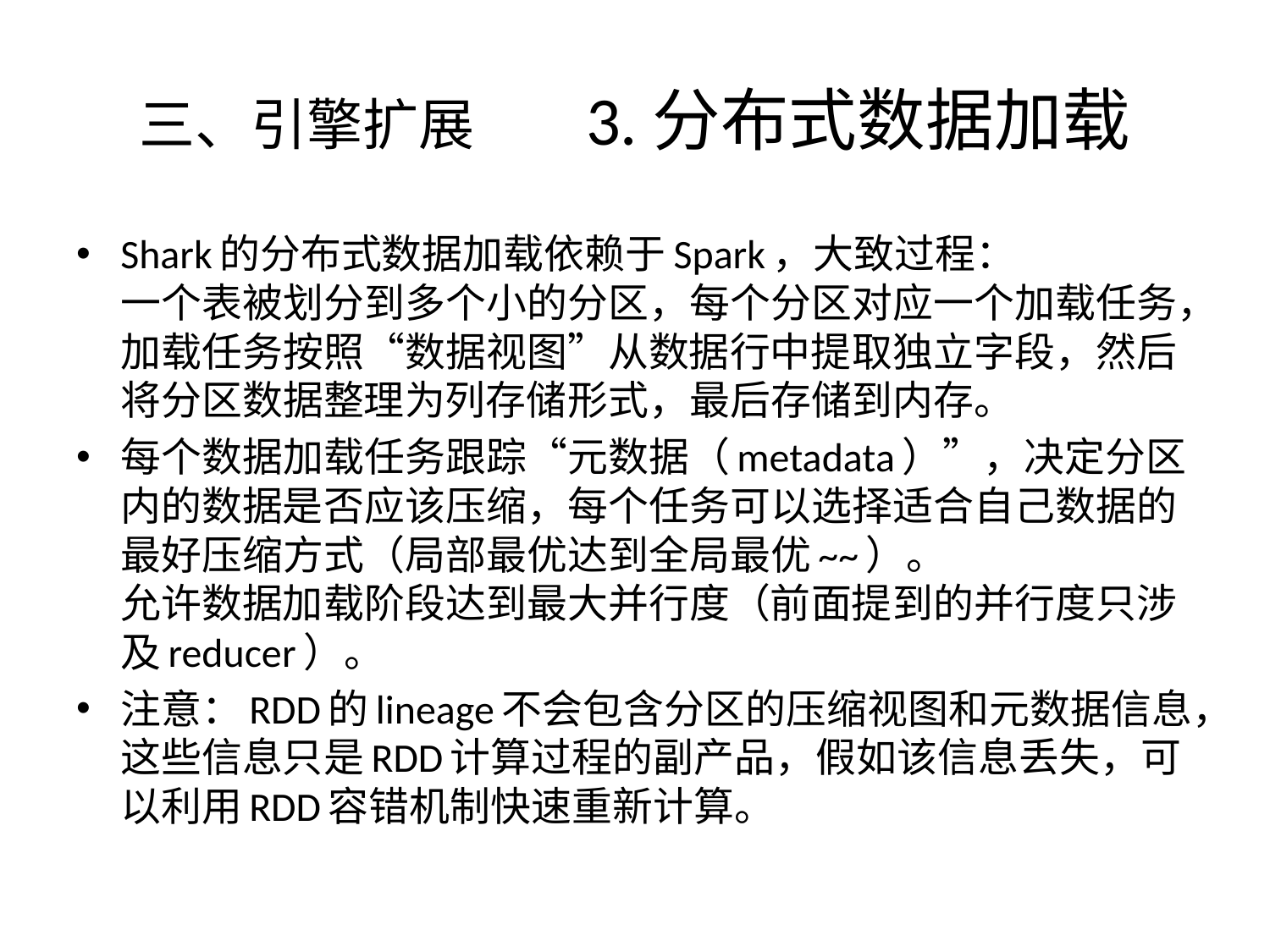

# 三、引擎扩展		3.分布式数据加载
Shark的分布式数据加载依赖于Spark，大致过程：
一个表被划分到多个小的分区，每个分区对应一个加载任务，加载任务按照“数据视图”从数据行中提取独立字段，然后将分区数据整理为列存储形式，最后存储到内存。
每个数据加载任务跟踪“元数据（metadata）”，决定分区内的数据是否应该压缩，每个任务可以选择适合自己数据的最好压缩方式（局部最优达到全局最优~~）。
允许数据加载阶段达到最大并行度（前面提到的并行度只涉及reducer）。
注意：RDD的lineage不会包含分区的压缩视图和元数据信息，这些信息只是RDD计算过程的副产品，假如该信息丢失，可以利用RDD容错机制快速重新计算。